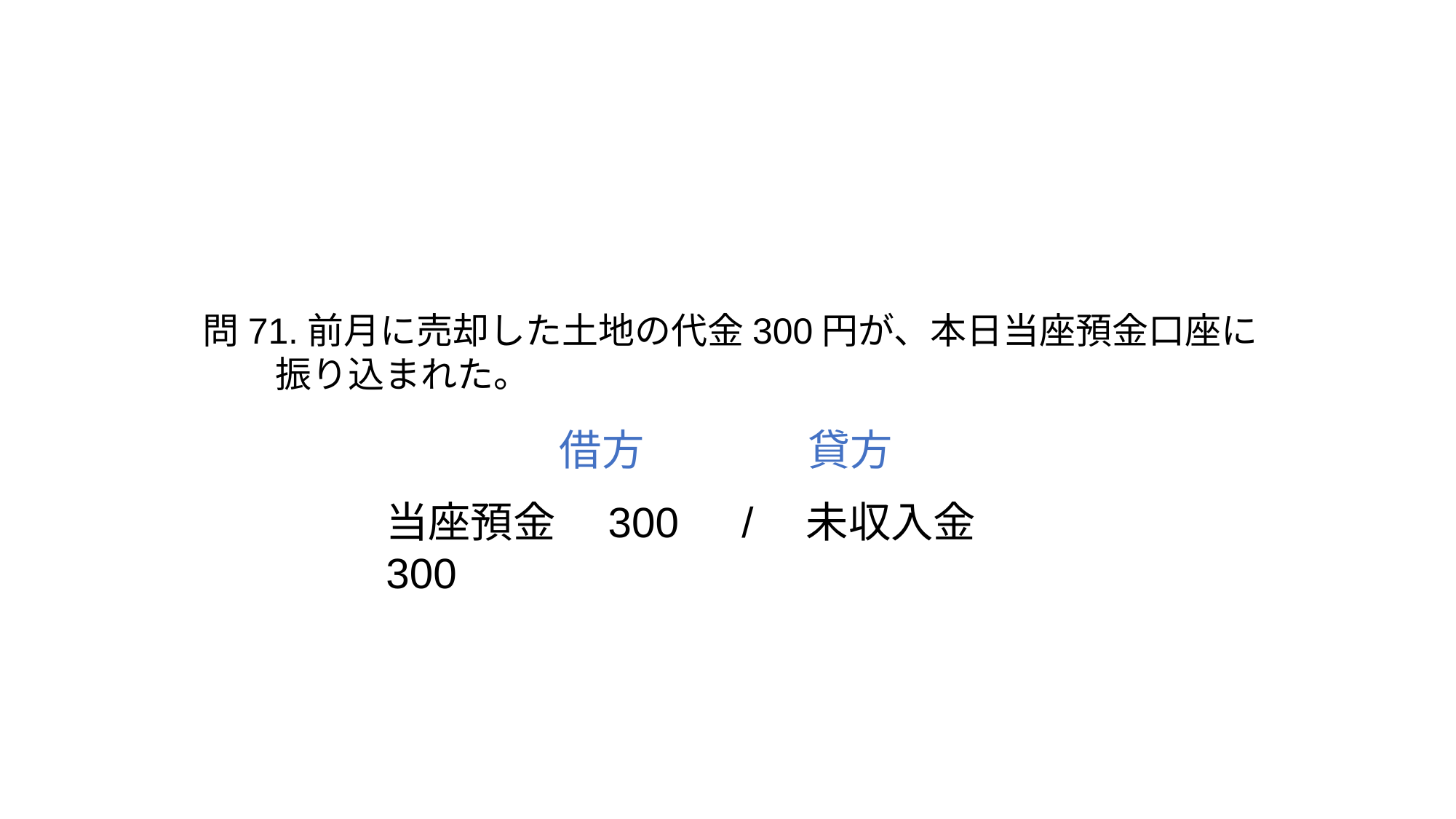

問71.前月に売却した土地の代金300円が、本日当座預金口座に
　　振り込まれた。
借方
貸方
当座預金　300　/　未収入金　300